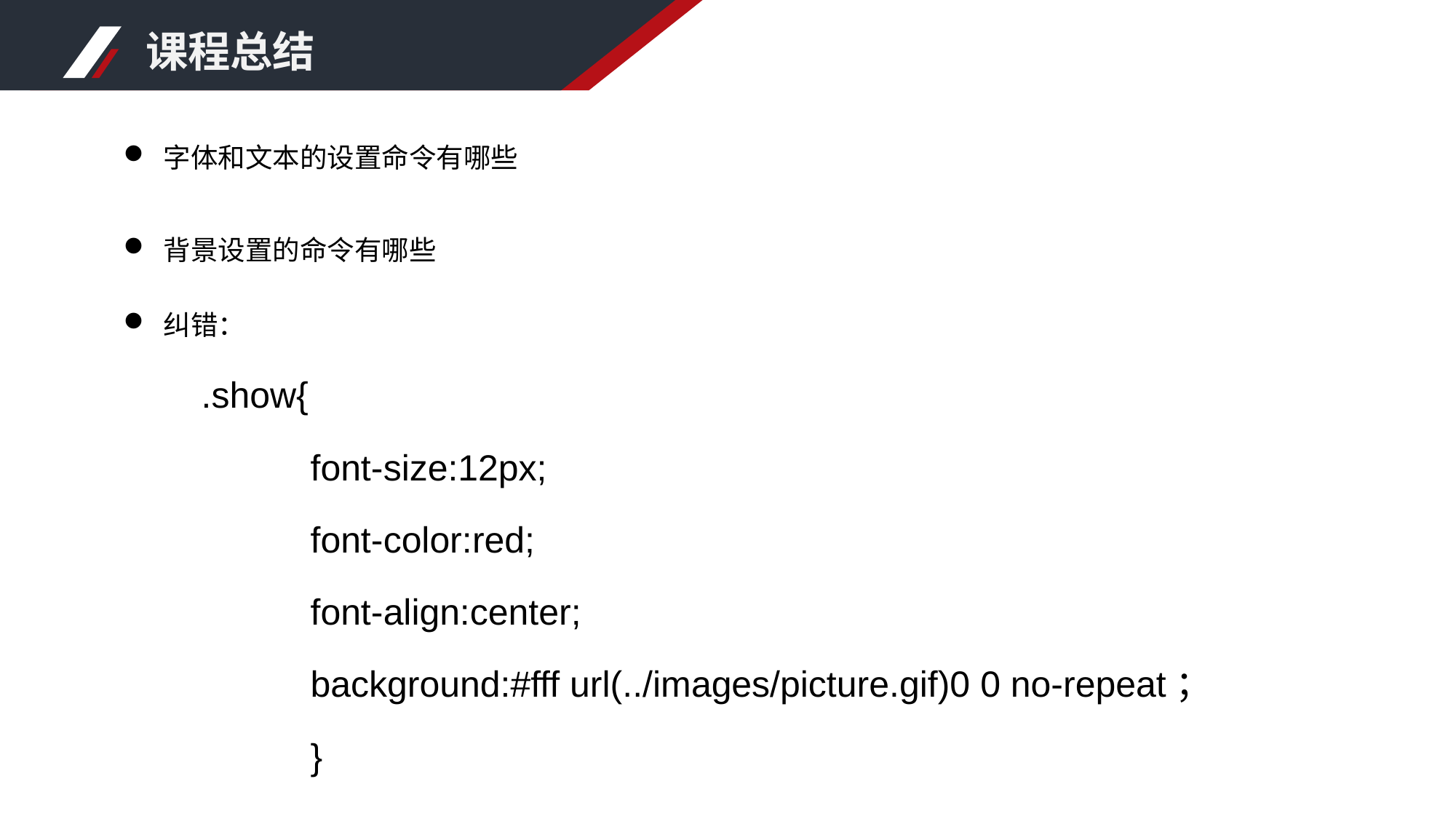

课程总结
 字体和文本的设置命令有哪些
 背景设置的命令有哪些
 纠错：
.show{
	font-size:12px;
	font-color:red;
	font-align:center;
	background:#fff url(../images/picture.gif)0 0 no-repeat；
	}